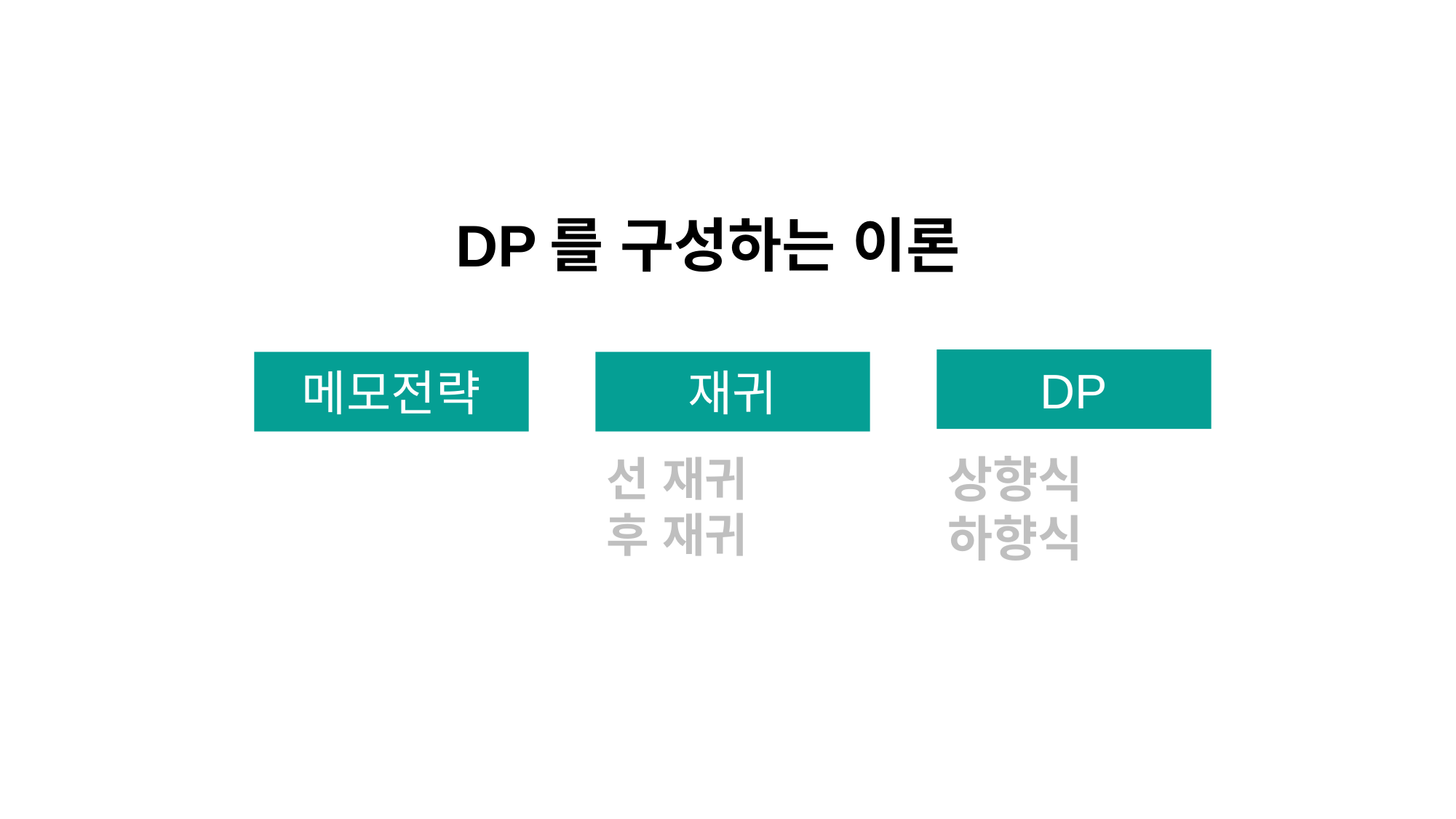

DP를 구성하는 이론
DP
메모전략
재귀
상향식
하향식
선 재귀
후 재귀